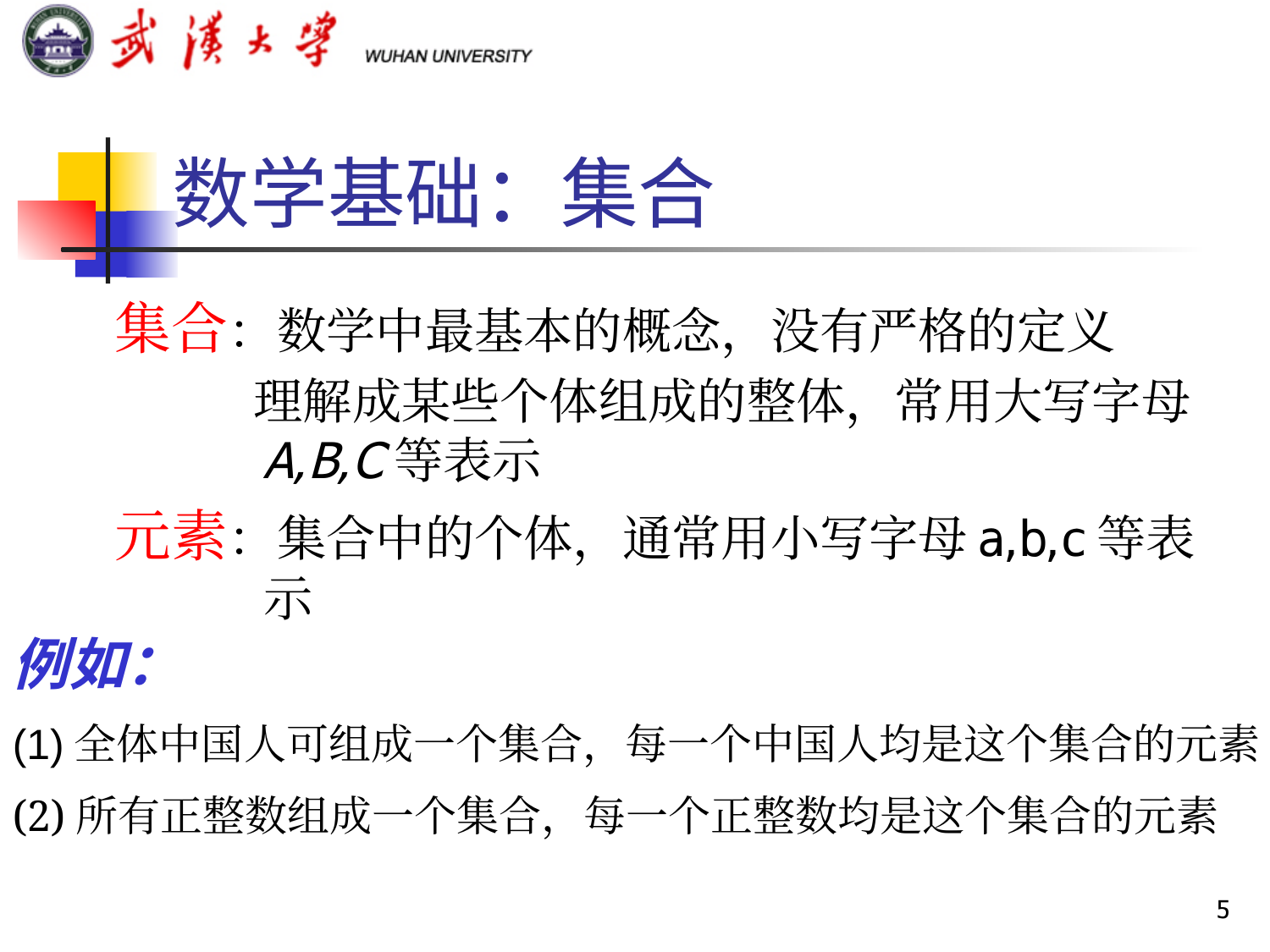

# 数学基础：集合
集合：数学中最基本的概念，没有严格的定义
          理解成某些个体组成的整体，常用大写字母A,B,C等表示
元素：集合中的个体，通常用小写字母a,b,c等表示
例如：
(1)全体中国人可组成一个集合，每一个中国人均是这个集合的元素
(2)所有正整数组成一个集合，每一个正整数均是这个集合的元素
5